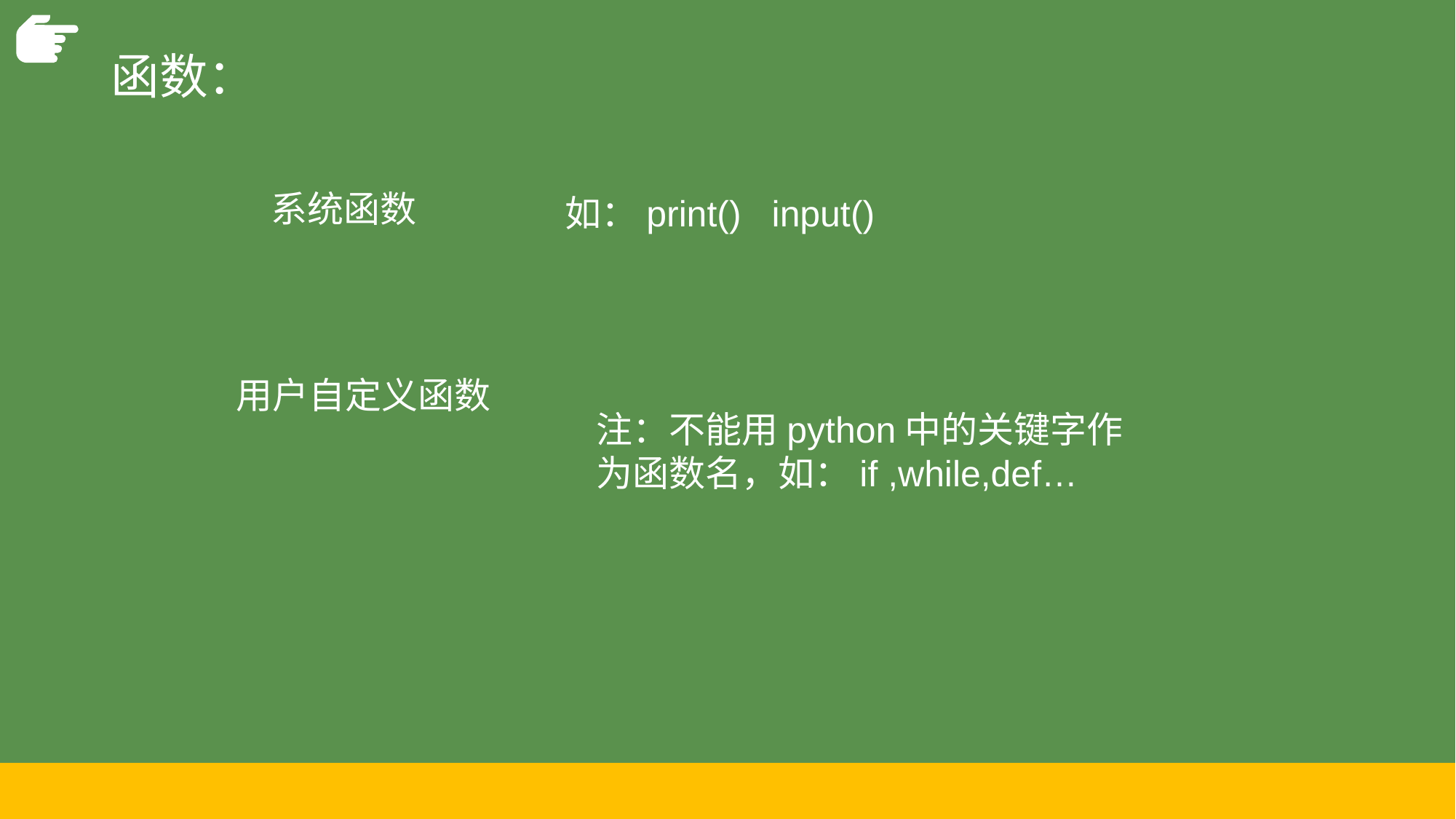

# 函数：
系统函数
如：print()   input()
用户自定义函数
注：不能用python中的关键字作为函数名，如：if ,while,def…